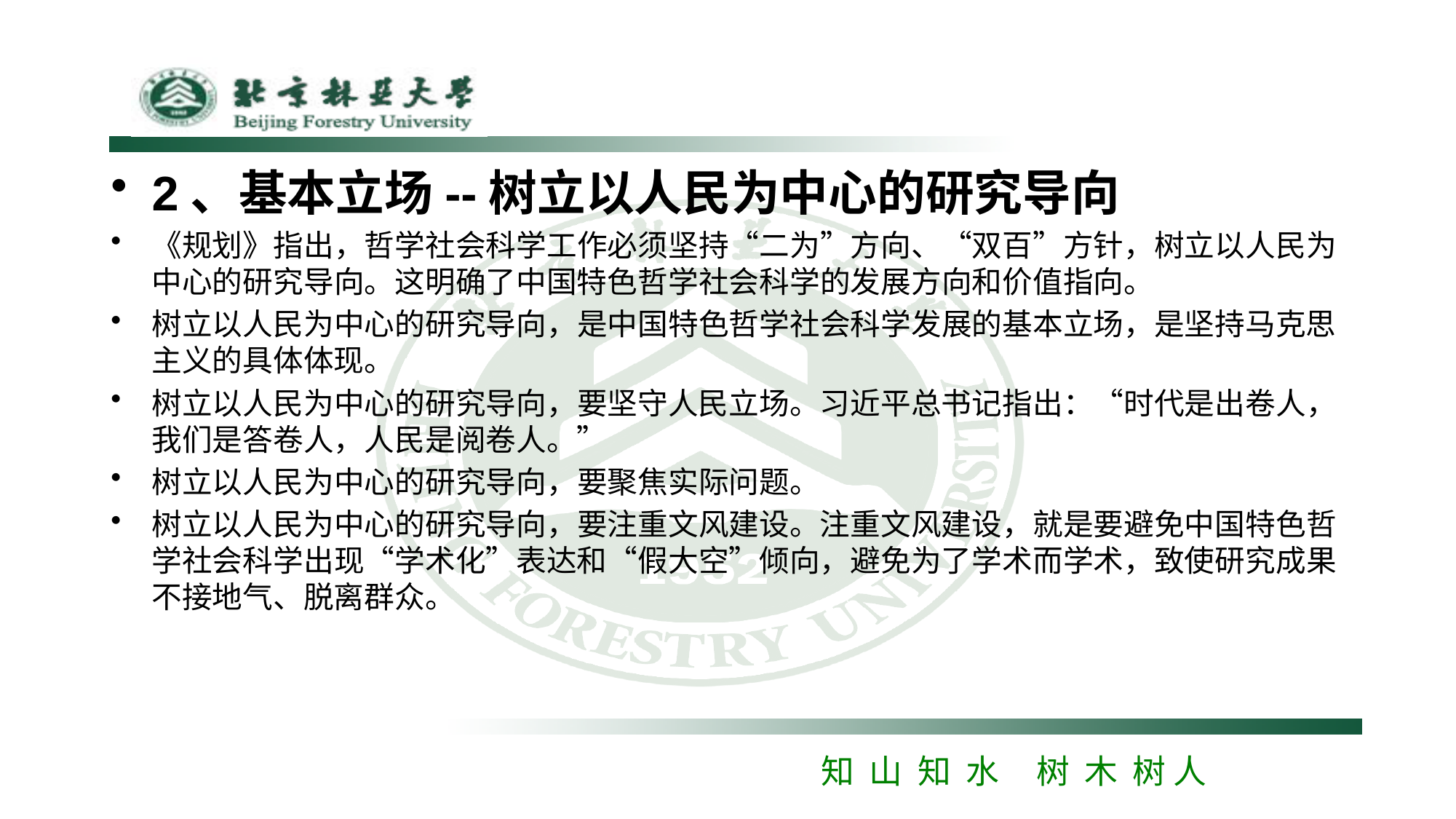

#
2、基本立场--树立以人民为中心的研究导向
《规划》指出，哲学社会科学工作必须坚持“二为”方向、“双百”方针，树立以人民为中心的研究导向。这明确了中国特色哲学社会科学的发展方向和价值指向。
树立以人民为中心的研究导向，是中国特色哲学社会科学发展的基本立场，是坚持马克思主义的具体体现。
树立以人民为中心的研究导向，要坚守人民立场。习近平总书记指出：“时代是出卷人，我们是答卷人，人民是阅卷人。”
树立以人民为中心的研究导向，要聚焦实际问题。
树立以人民为中心的研究导向，要注重文风建设。注重文风建设，就是要避免中国特色哲学社会科学出现“学术化”表达和“假大空”倾向，避免为了学术而学术，致使研究成果不接地气、脱离群众。